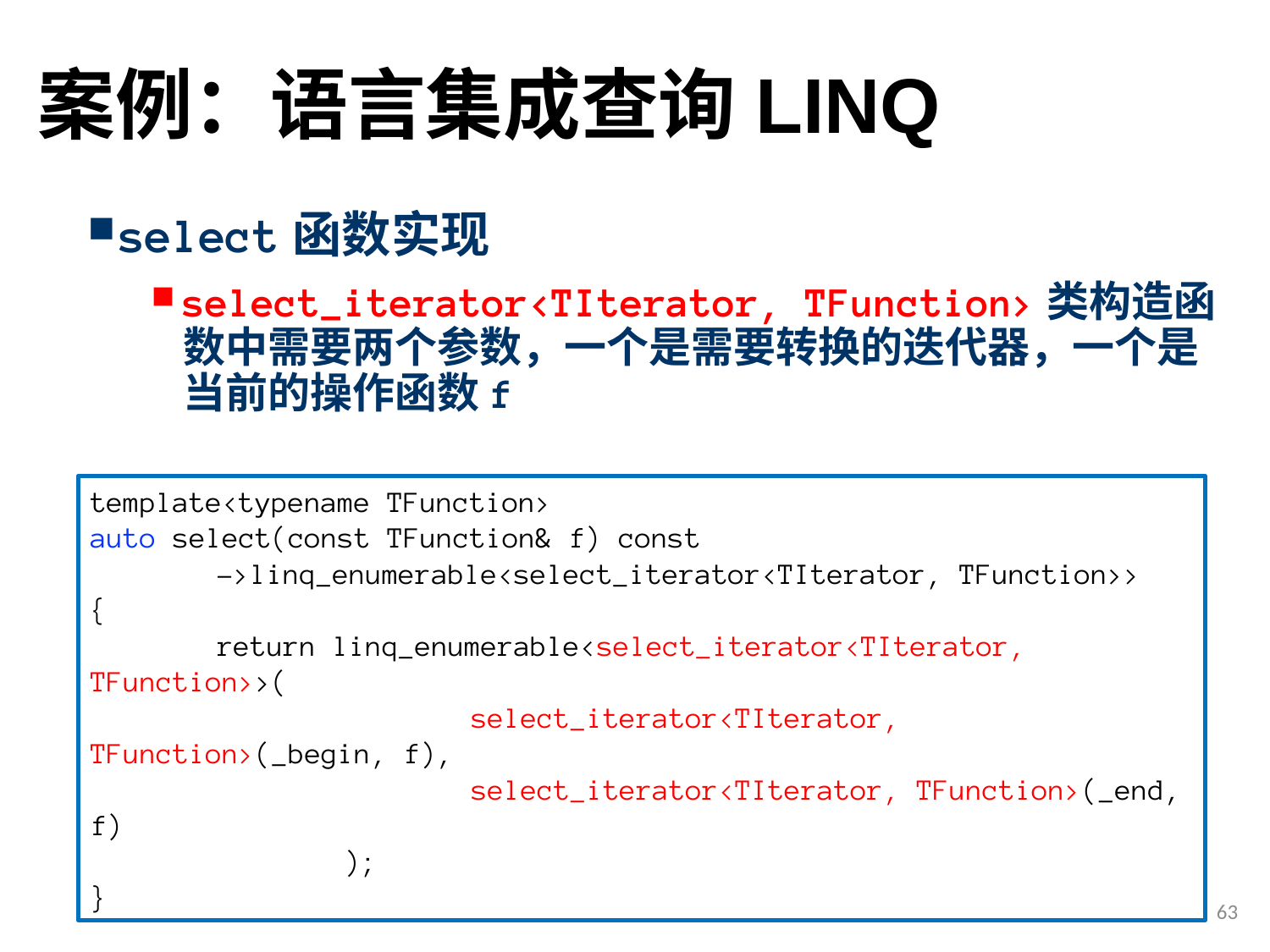

# 案例：语言集成查询LINQ
select函数实现
select_iterator<TIterator, TFunction>类构造函数中需要两个参数，一个是需要转换的迭代器，一个是当前的操作函数f

template<typename TFunction>
auto select(const TFunction& f) const
	->linq_enumerable<select_iterator<TIterator, TFunction>>
{
	return linq_enumerable<select_iterator<TIterator, TFunction>>(
			select_iterator<TIterator, TFunction>(_begin, f),
			select_iterator<TIterator, TFunction>(_end, f)
		);
}
63